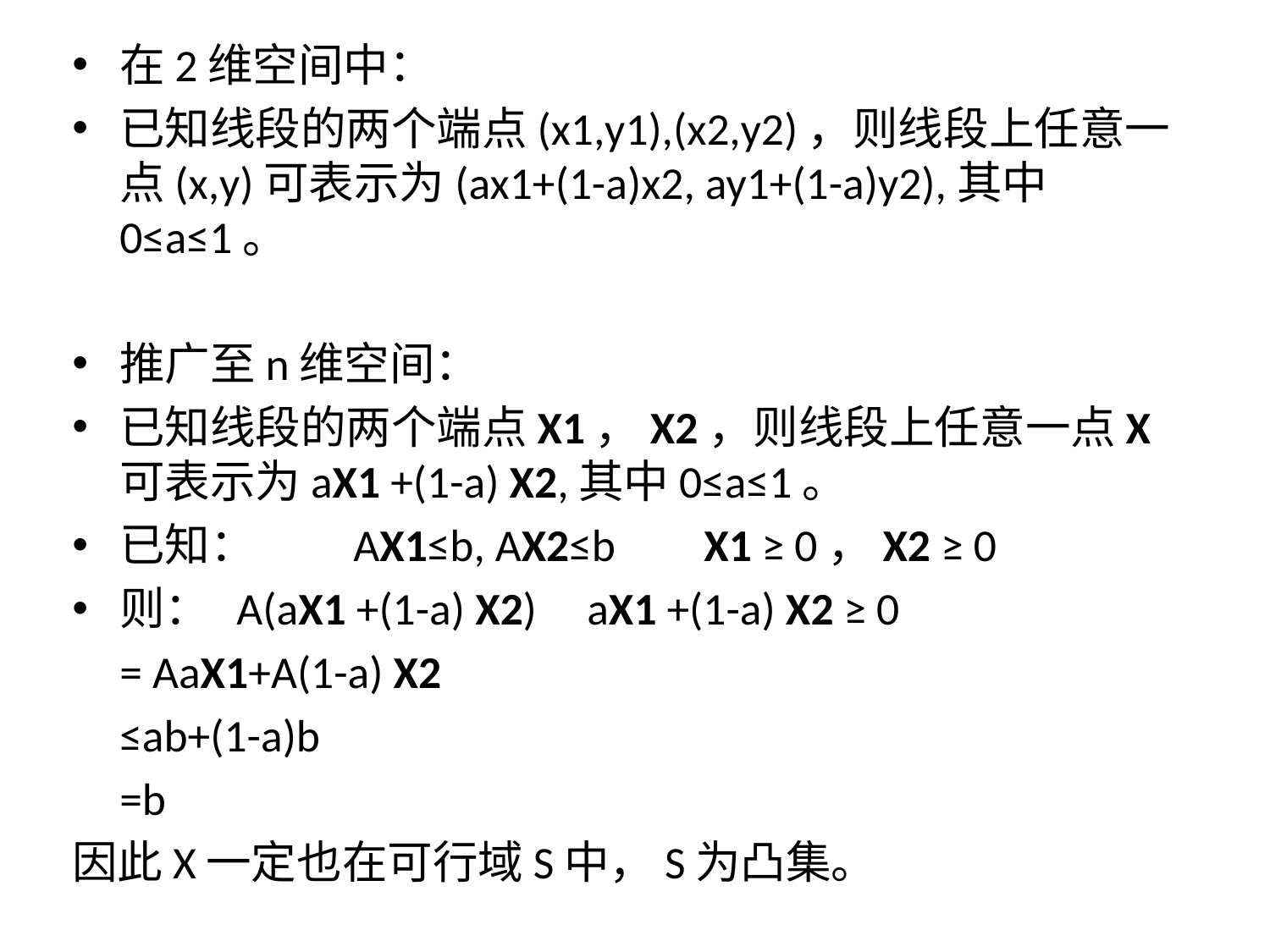

在2维空间中：
已知线段的两个端点(x1,y1),(x2,y2)，则线段上任意一点(x,y)可表示为(ax1+(1-a)x2, ay1+(1-a)y2),其中0≤a≤1。

推广至n维空间：
已知线段的两个端点X1，X2，则线段上任意一点X可表示为aX1 +(1-a) X2,其中0≤a≤1。
已知：	AX1≤b, AX2≤b		X1 ≥ 0，X2 ≥ 0
则：	A(aX1 +(1-a) X2)		aX1 +(1-a) X2 ≥ 0
			= AaX1+A(1-a) X2
			≤ab+(1-a)b
			=b
因此X一定也在可行域S中，S为凸集。